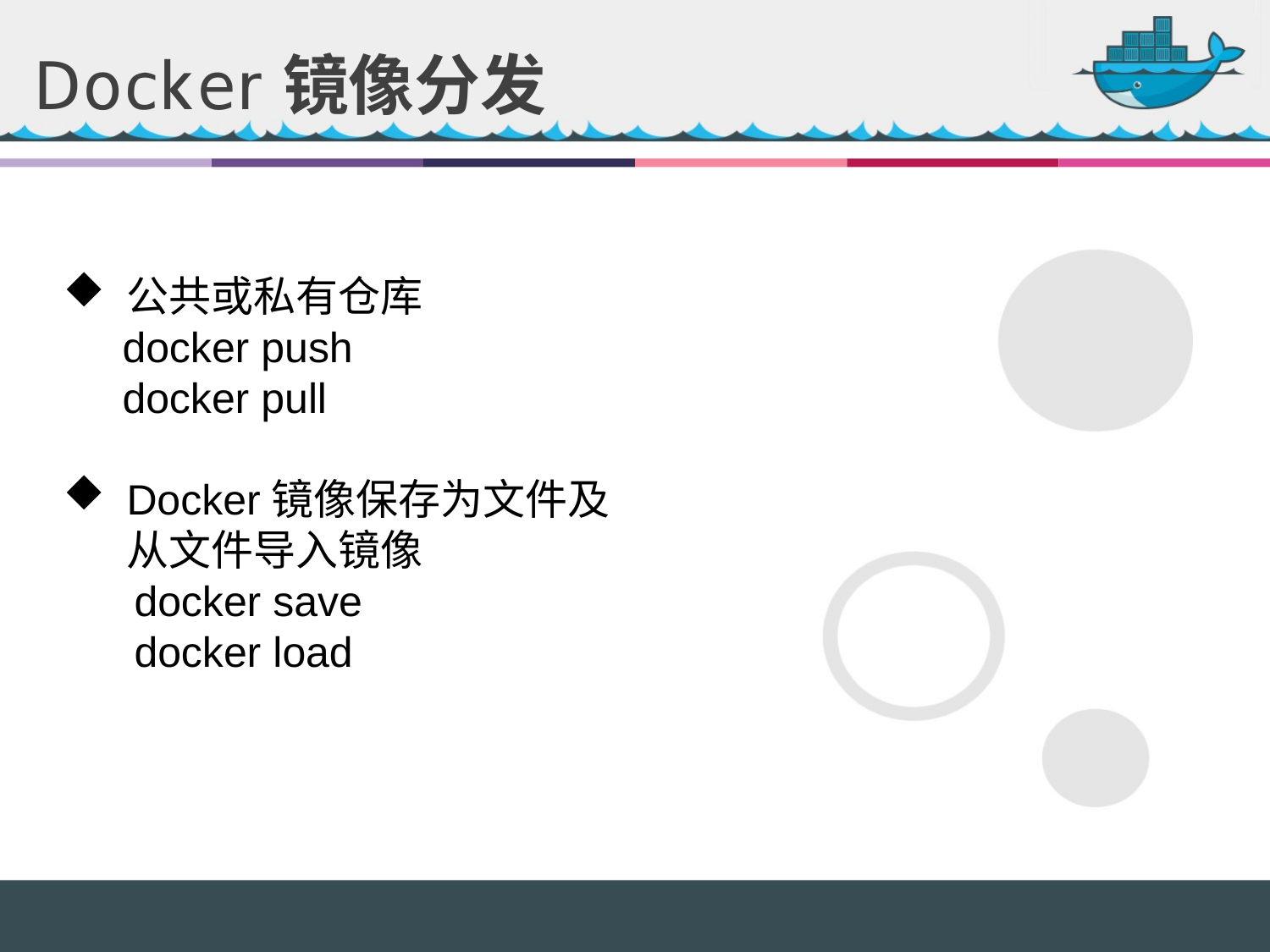

Docker镜像分发
公共或私有仓库
     docker push
     docker pull

Docker镜像保存为文件及从文件导入镜像
      docker save
      docker load